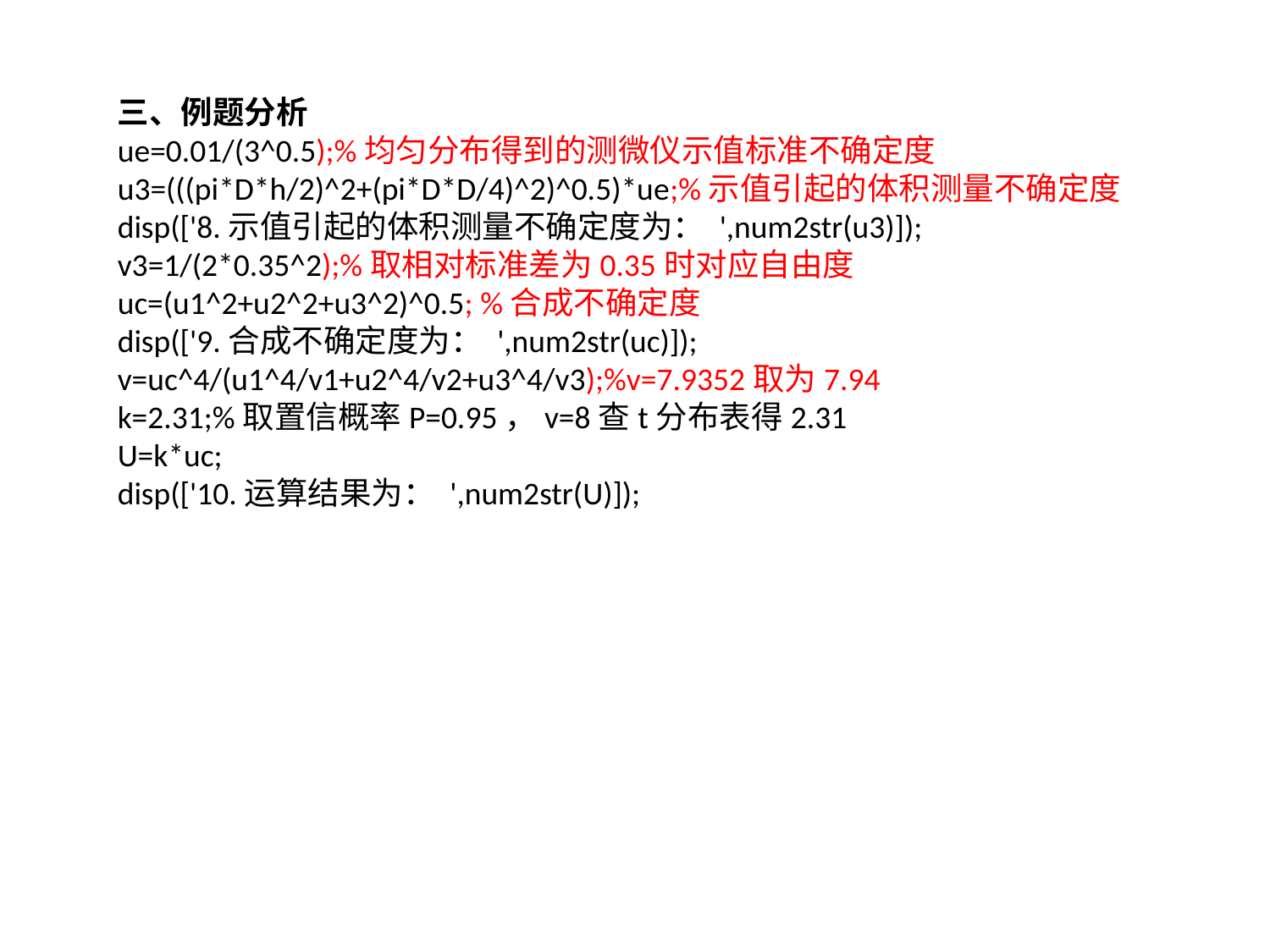

三、例题分析
ue=0.01/(3^0.5);%均匀分布得到的测微仪示值标准不确定度
u3=(((pi*D*h/2)^2+(pi*D*D/4)^2)^0.5)*ue;%示值引起的体积测量不确定度
disp(['8.示值引起的体积测量不确定度为： ',num2str(u3)]);
v3=1/(2*0.35^2);%取相对标准差为0.35时对应自由度
uc=(u1^2+u2^2+u3^2)^0.5; %合成不确定度
disp(['9.合成不确定度为： ',num2str(uc)]);
v=uc^4/(u1^4/v1+u2^4/v2+u3^4/v3);%v=7.9352取为7.94
k=2.31;%取置信概率P=0.95，v=8查t分布表得2.31
U=k*uc;
disp(['10.运算结果为： ',num2str(U)]);